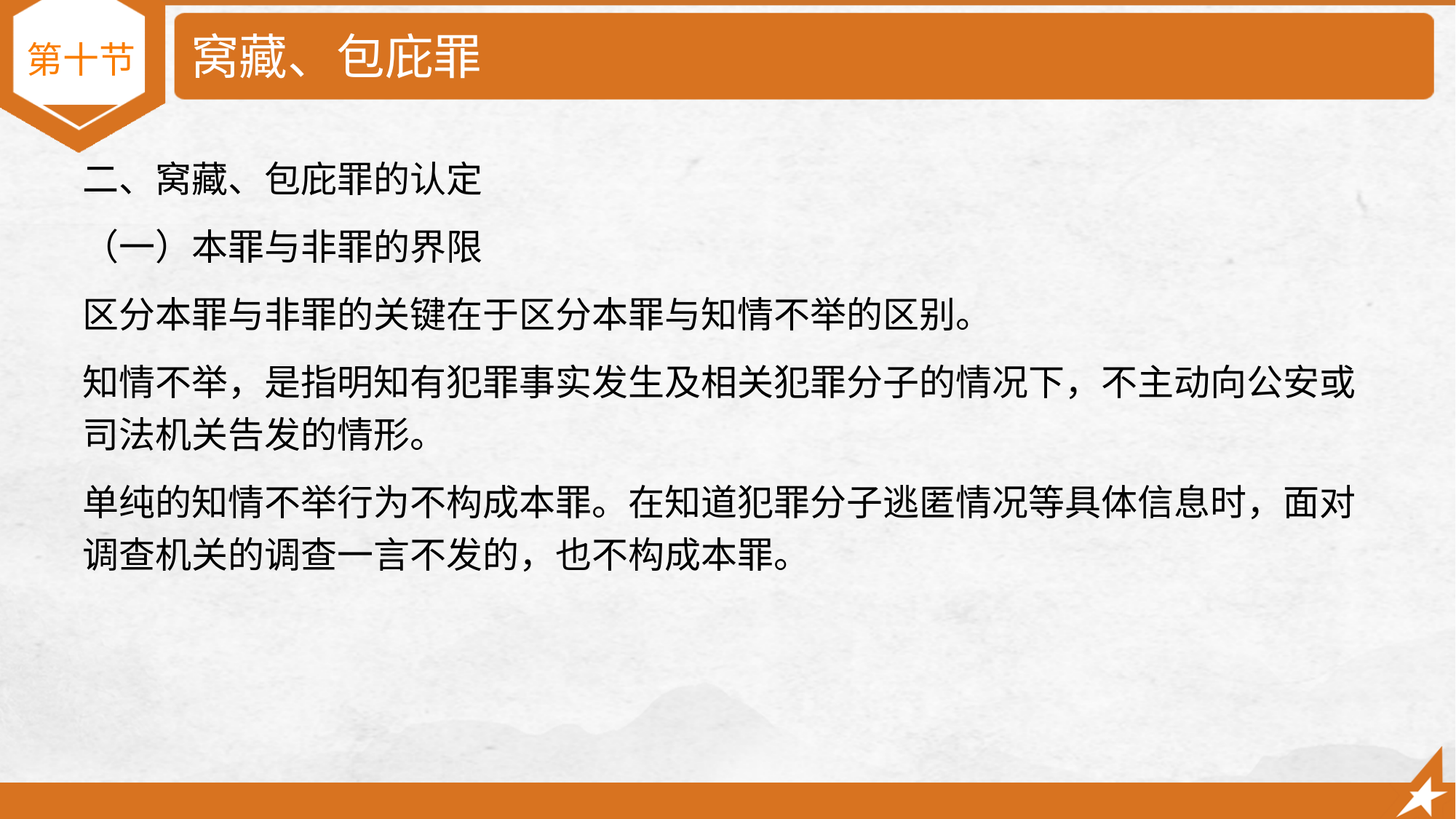

# 窝藏、包庇罪
第十节
二、窝藏、包庇罪的认定
（一）本罪与非罪的界限
区分本罪与非罪的关键在于区分本罪与知情不举的区别。
知情不举，是指明知有犯罪事实发生及相关犯罪分子的情况下，不主动向公安或司法机关告发的情形。
单纯的知情不举行为不构成本罪。在知道犯罪分子逃匿情况等具体信息时，面对调查机关的调查一言不发的，也不构成本罪。